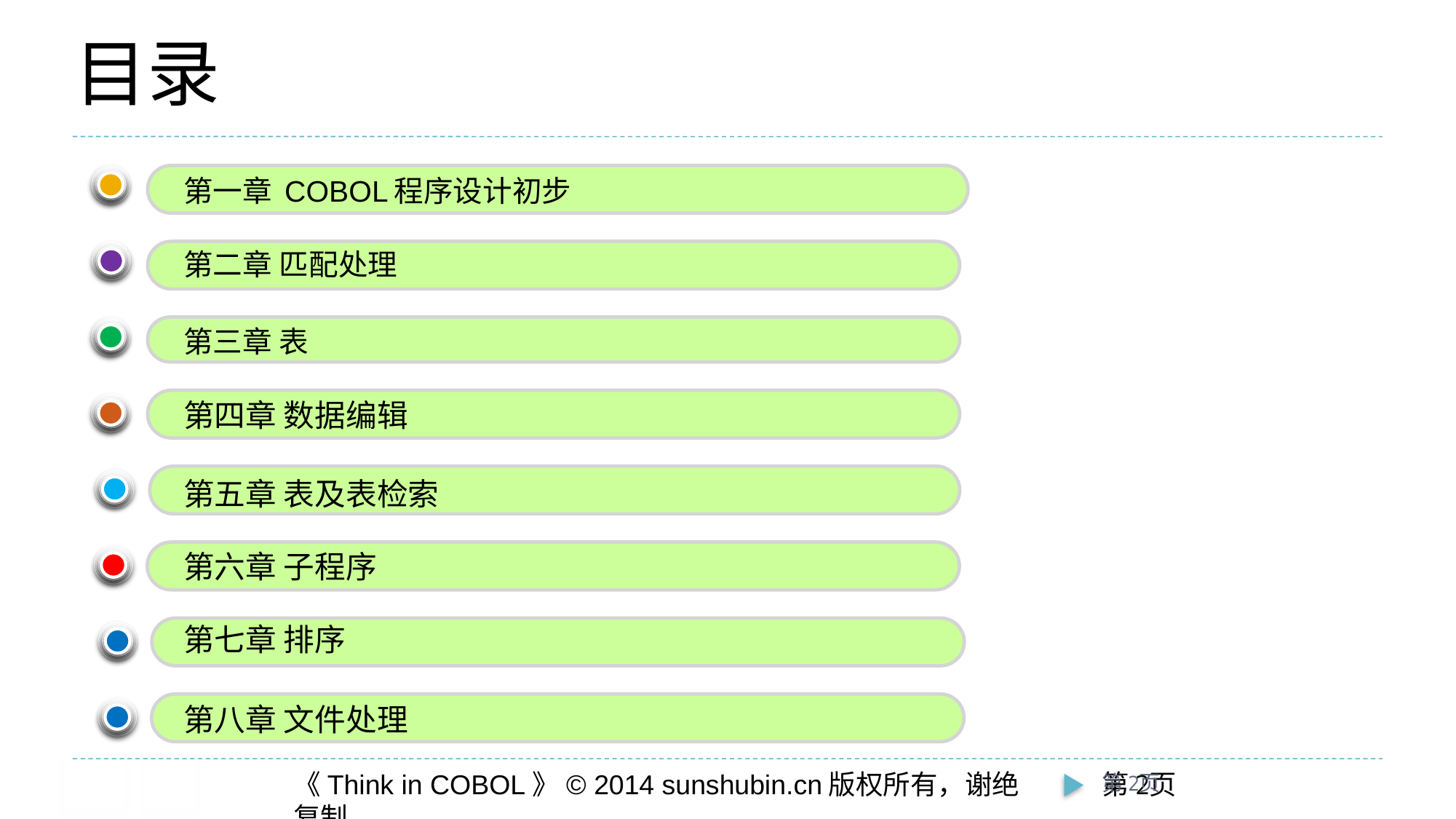

第一章 COBOL程序设计初步
第二章 匹配处理
第三章 表
第四章 数据编辑
第五章 表及表检索
第六章 子程序
第七章 排序
第八章 文件处理
第2页